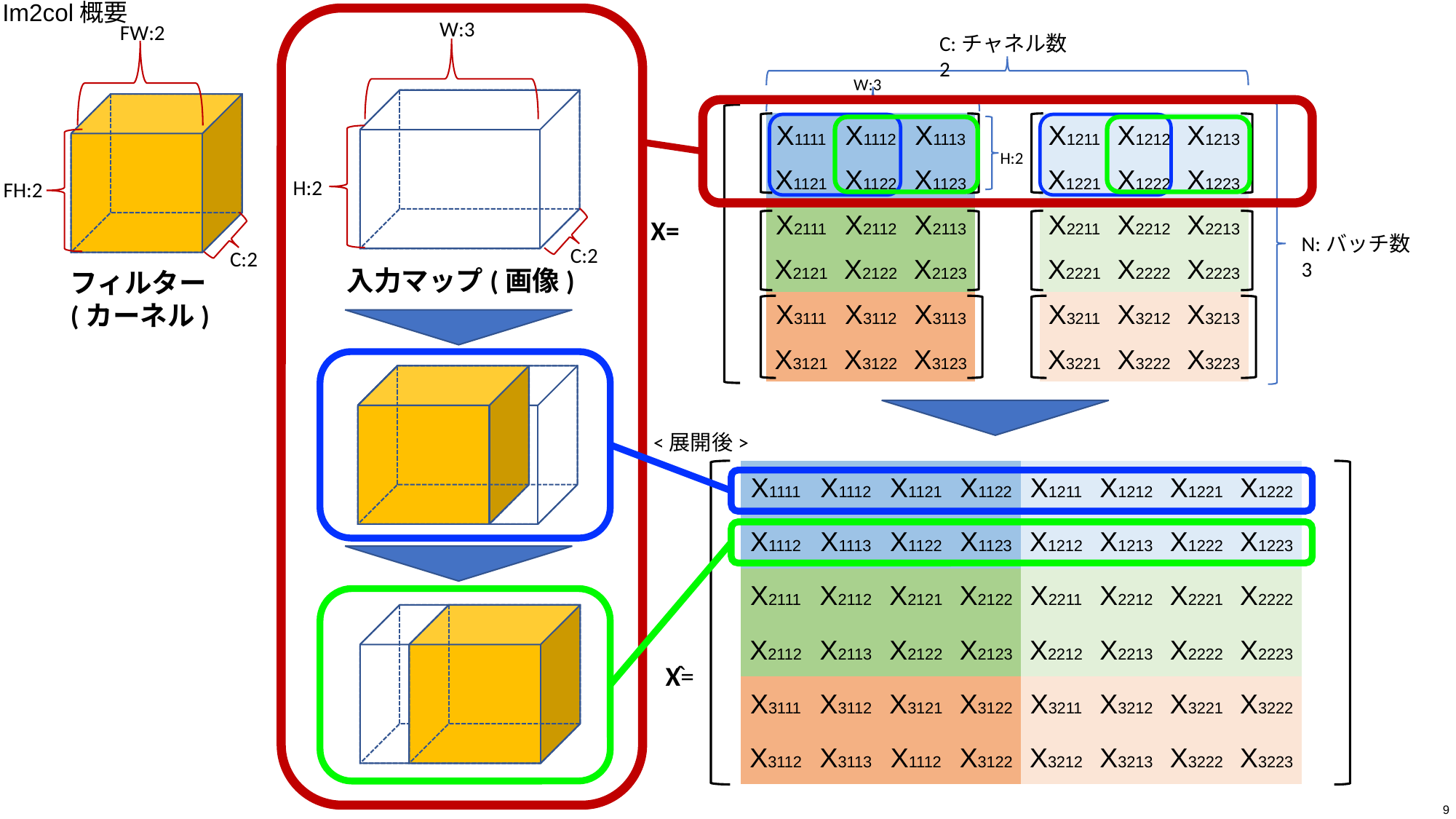

# Im2col概要

W:3
FW:2

C:チャネル数2
W:3

| X1111 | X1112 | X1113 |  | X1211 | X1212 | X1213 |
| --- | --- | --- | --- | --- | --- | --- |
| X1121 | X1122 | X1123 |  | X1221 | X1222 | X1223 |
| X2111 | X2112 | X2113 |  | X2211 | X2212 | X2213 |
| X2121 | X2122 | X2123 |  | X2221 | X2222 | X2223 |
| X3111 | X3112 | X3113 |  | X3211 | X3212 | X3213 |
| X3121 | X3122 | X3123 |  | X3221 | X3222 | X3223 |

H:2
H:2
FH:2
X=

N:バッチ数3
C:2
C:2
入力マップ(画像)
フィルター
(カーネル)

<展開後>

| X1111 | X1112 | X1121 | X1122 | X1211 | X1212 | X1221 | X1222 |
| --- | --- | --- | --- | --- | --- | --- | --- |
| X1112 | X1113 | X1122 | X1123 | X1212 | X1213 | X1222 | X1223 |
| X2111 | X2112 | X2121 | X2122 | X2211 | X2212 | X2221 | X2222 |
| X2112 | X2113 | X2122 | X2123 | X2212 | X2213 | X2222 | X2223 |
| X3111 | X3112 | X3121 | X3122 | X3211 | X3212 | X3221 | X3222 |
| X3112 | X3113 | X1112 | X3122 | X3212 | X3213 | X3222 | X3223 |

X̂=